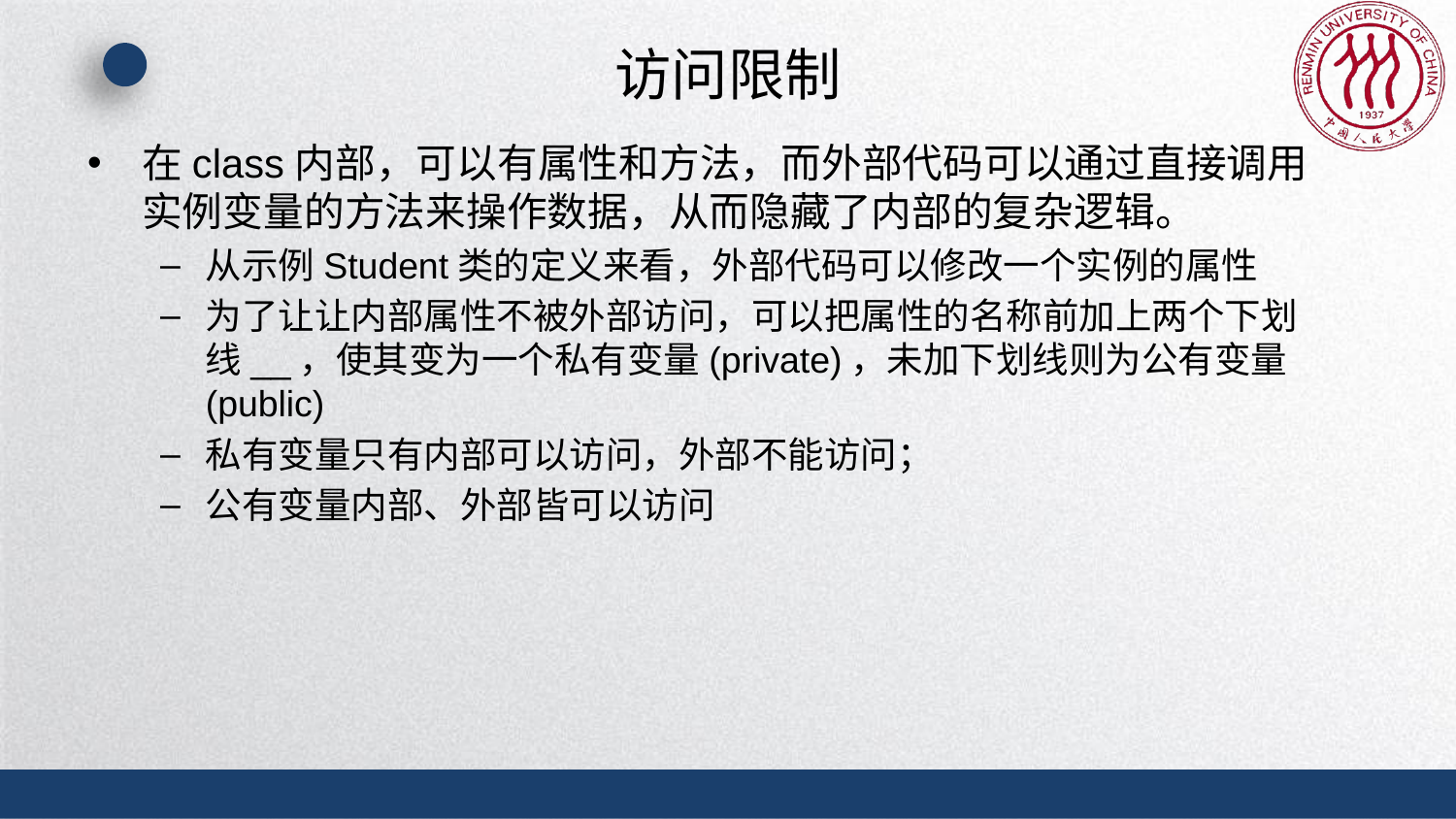

# 访问限制
在class内部，可以有属性和方法，而外部代码可以通过直接调用实例变量的方法来操作数据，从而隐藏了内部的复杂逻辑。
从示例Student类的定义来看，外部代码可以修改一个实例的属性
为了让让内部属性不被外部访问，可以把属性的名称前加上两个下划线__，使其变为一个私有变量(private)，未加下划线则为公有变量(public)
私有变量只有内部可以访问，外部不能访问；
公有变量内部、外部皆可以访问